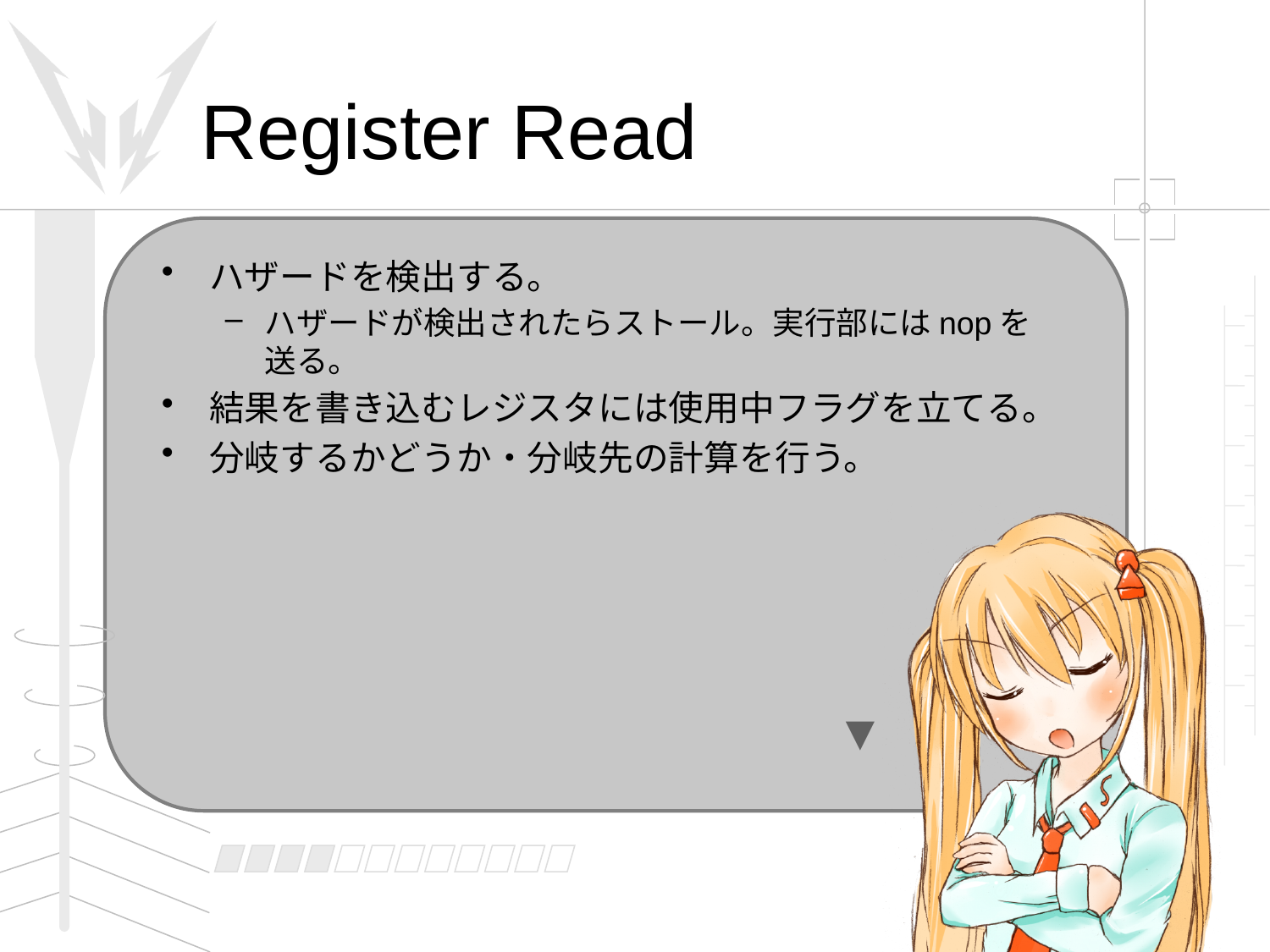

# Register Read
ハザードを検出する。
ハザードが検出されたらストール。実行部にはnopを送る。
結果を書き込むレジスタには使用中フラグを立てる。
分岐するかどうか・分岐先の計算を行う。